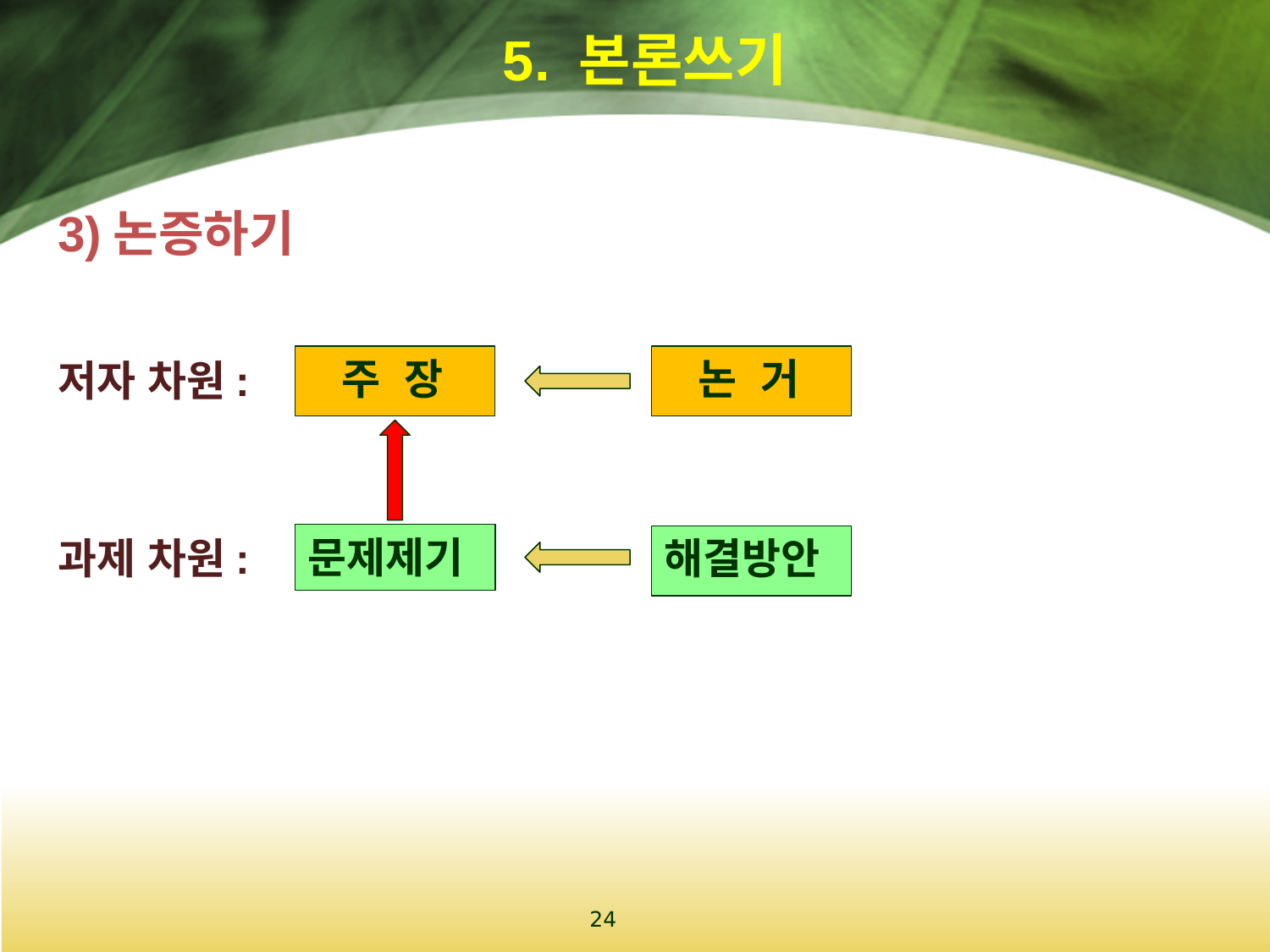

# 5. 본론쓰기
3)논증하기

저자 차원:

과제 차원:

  주  장
  논  거

문제제기
해결방안

24